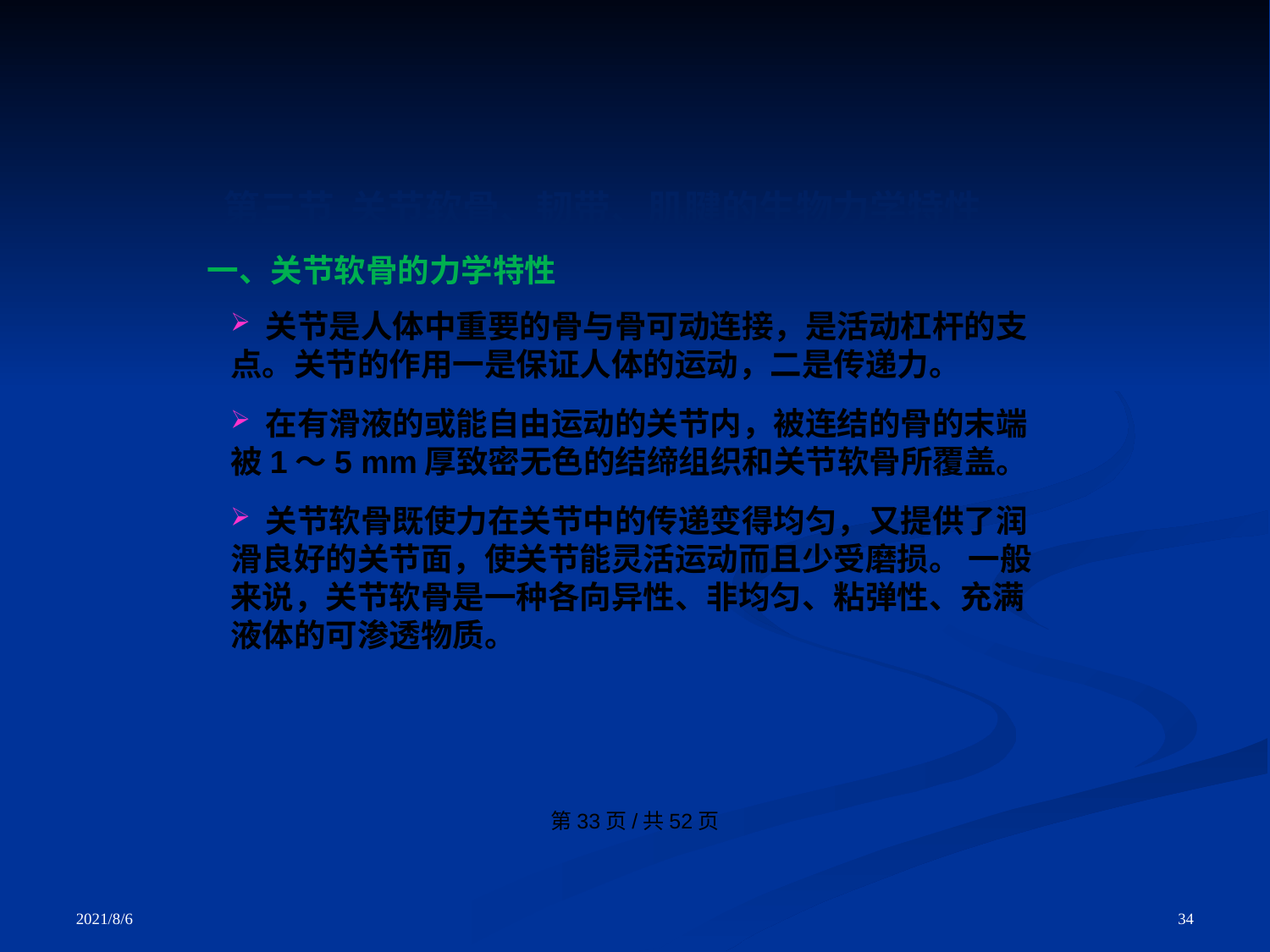

第33页/共52页
第三节  关节软骨、韧带、肌腱的生物力学特性
 一、关节软骨的力学特性
 关节是人体中重要的骨与骨可动连接，是活动杠杆的支点。关节的作用一是保证人体的运动，二是传递力。
 在有滑液的或能自由运动的关节内，被连结的骨的末端被1～5 mm厚致密无色的结缔组织和关节软骨所覆盖。
 关节软骨既使力在关节中的传递变得均匀，又提供了润滑良好的关节面，使关节能灵活运动而且少受磨损。 一般来说，关节软骨是一种各向异性、非均匀、粘弹性、充满液体的可渗透物质。
34
2021/8/6